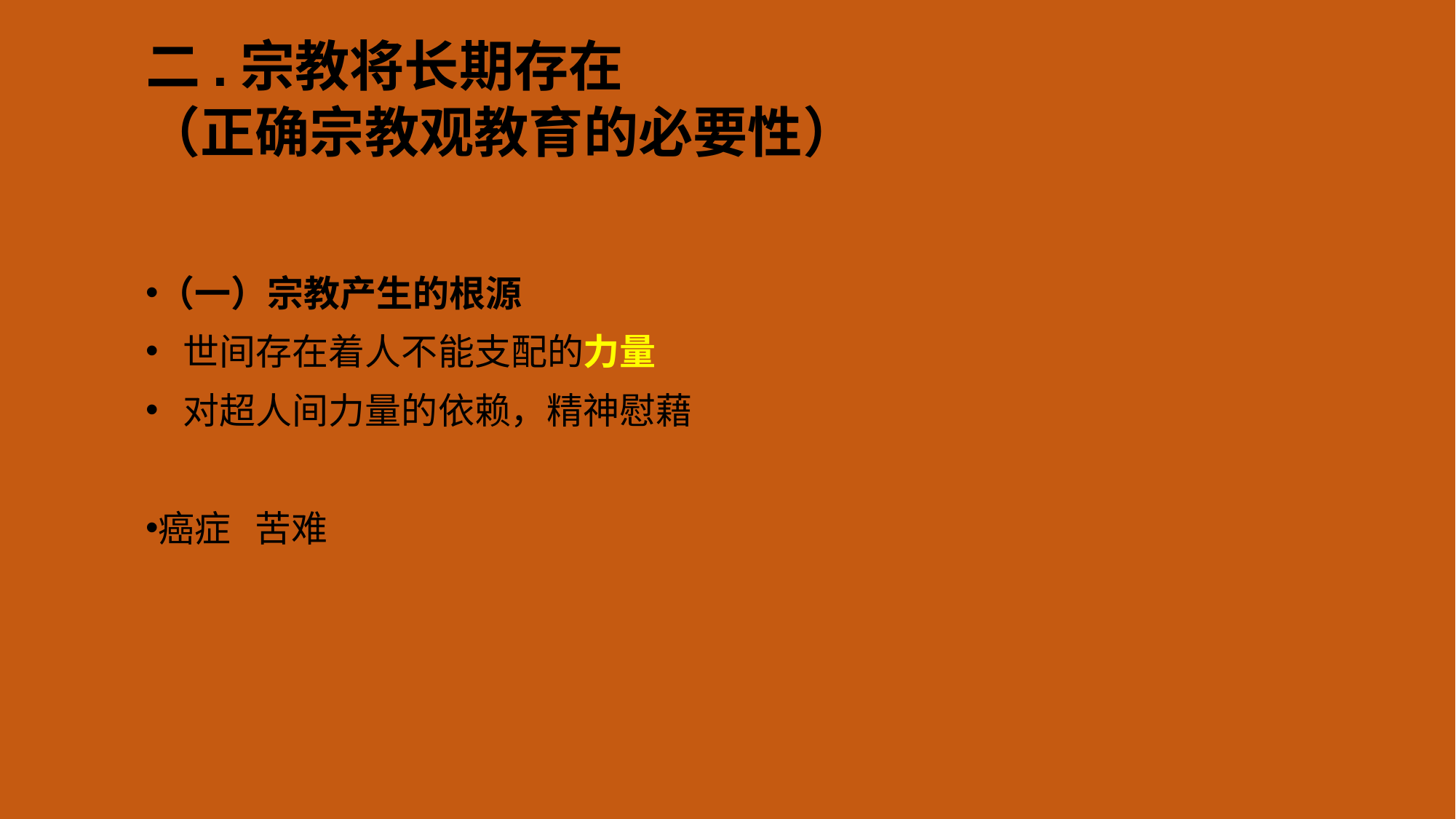

# 二.宗教将长期存在 （正确宗教观教育的必要性）

（一）宗教产生的根源
  世间存在着人不能支配的力量
  对超人间力量的依赖，精神慰藉

癌症   苦难